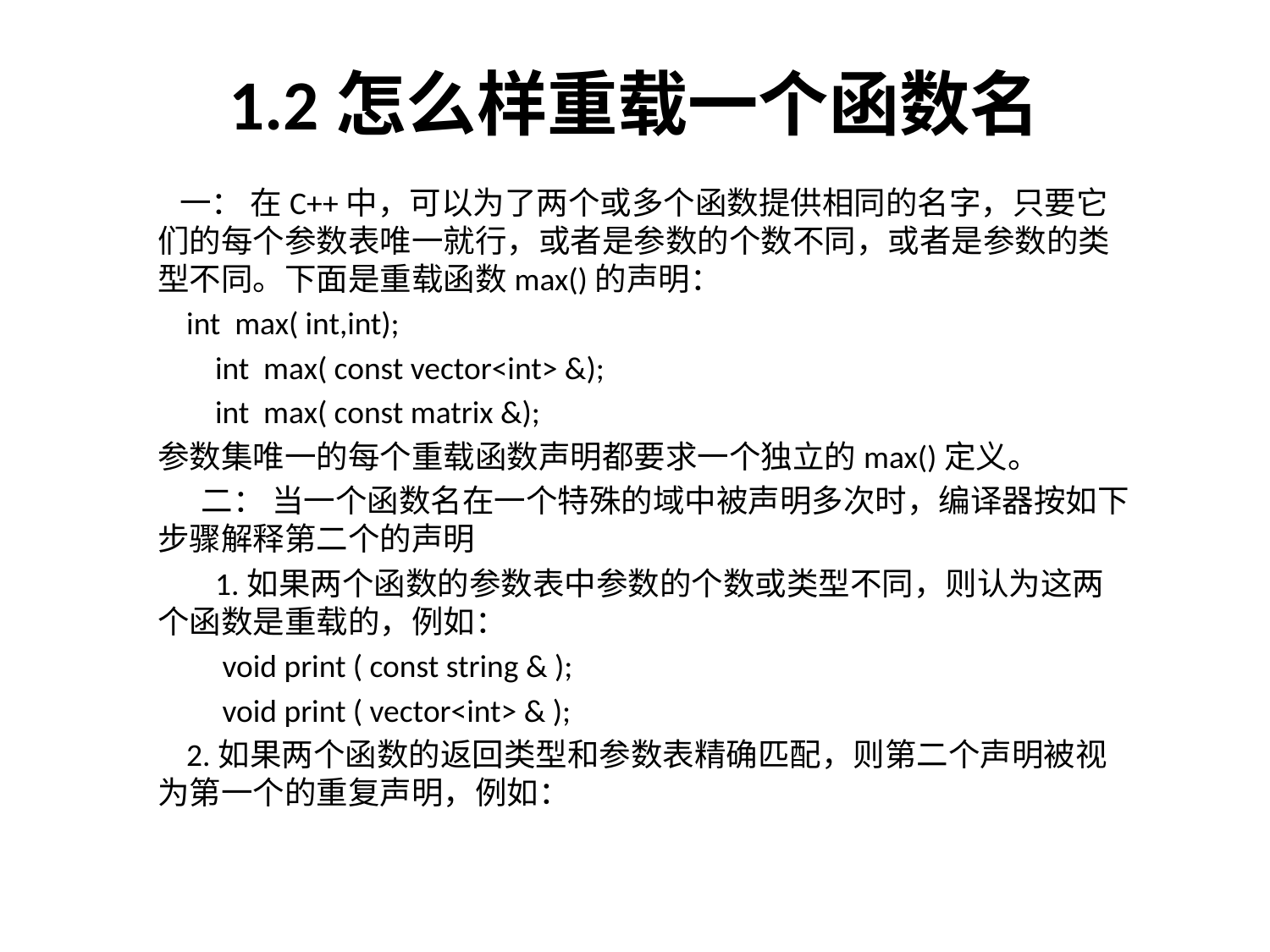

# 1.2怎么样重载一个函数名
  一： 在C++中，可以为了两个或多个函数提供相同的名字，只要它们的每个参数表唯一就行，或者是参数的个数不同，或者是参数的类型不同。下面是重载函数max()的声明：
    int  max( int,int);
        int  max( const vector<int> &);
        int  max( const matrix &);
参数集唯一的每个重载函数声明都要求一个独立的max()定义。
     二： 当一个函数名在一个特殊的域中被声明多次时，编译器按如下步骤解释第二个的声明
        1.如果两个函数的参数表中参数的个数或类型不同，则认为这两个函数是重载的，例如：
         void print ( const string & );
         void print ( vector<int> & );
    2.如果两个函数的返回类型和参数表精确匹配，则第二个声明被视为第一个的重复声明，例如：